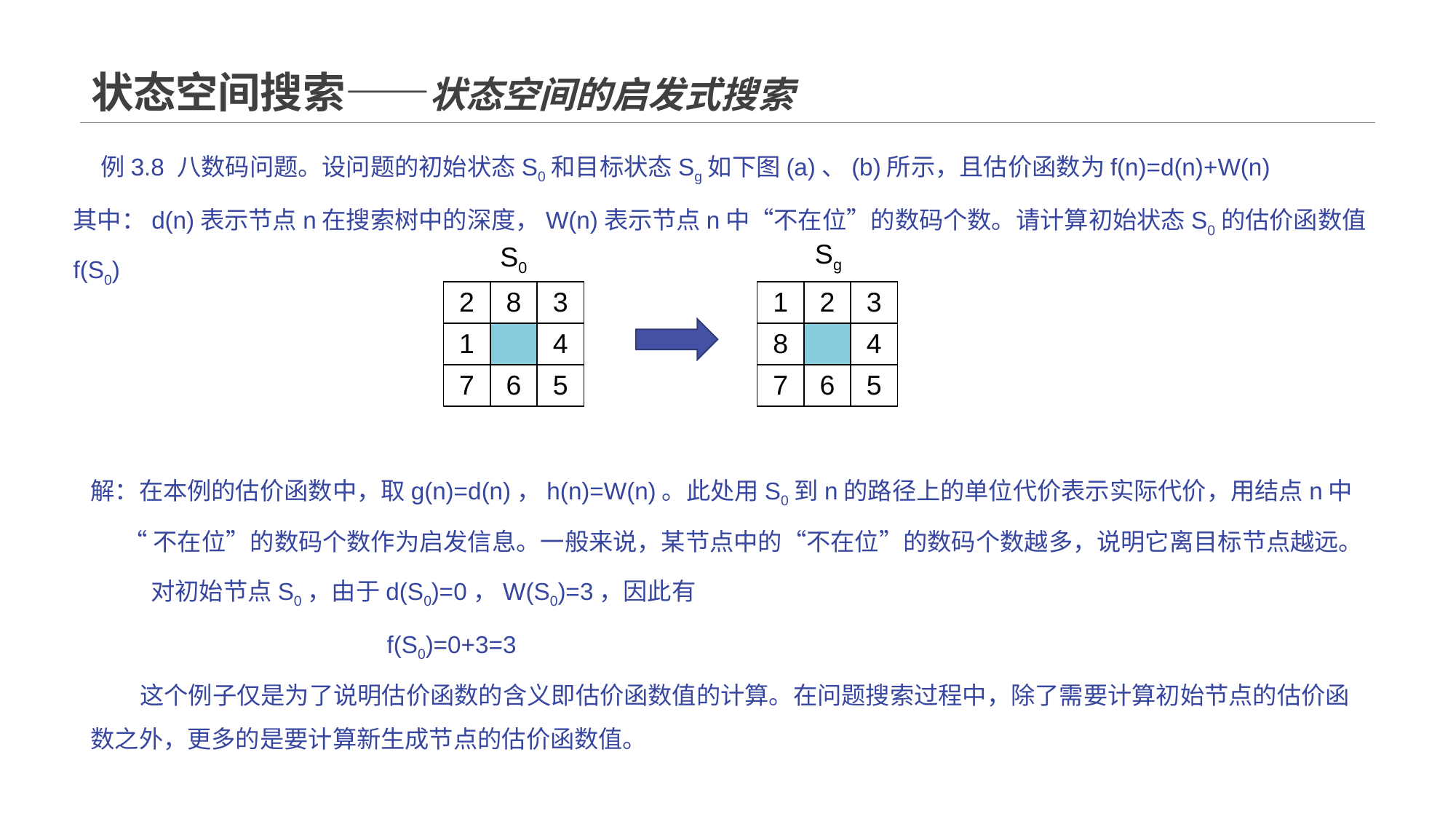

# 状态空间搜索——状态空间的启发式搜索
    例3.8 八数码问题。设问题的初始状态S0和目标状态Sg如下图(a)、(b)所示，且估价函数为f(n)=d(n)+W(n)
其中：d(n)表示节点n在搜索树中的深度，W(n)表示节点n中“不在位”的数码个数。请计算初始状态S0的估价函数值f(S0)

Sg
S0
| 2 | 8 | 3 |
| --- | --- | --- |
| 1 |  | 4 |
| 7 | 6 | 5 |
| 1 | 2 | 3 |
| --- | --- | --- |
| 8 |  | 4 |
| 7 | 6 | 5 |

解：在本例的估价函数中，取g(n)=d(n)，h(n)=W(n)。此处用S0到n的路径上的单位代价表示实际代价，用结点n中
      “不在位”的数码个数作为启发信息。一般来说，某节点中的“不在位”的数码个数越多，说明它离目标节点越远。
          对初始节点S0，由于d(S0)=0，W(S0)=3，因此有
                                            f(S0)=0+3=3
        这个例子仅是为了说明估价函数的含义即估价函数值的计算。在问题搜索过程中，除了需要计算初始节点的估价函数之外，更多的是要计算新生成节点的估价函数值。